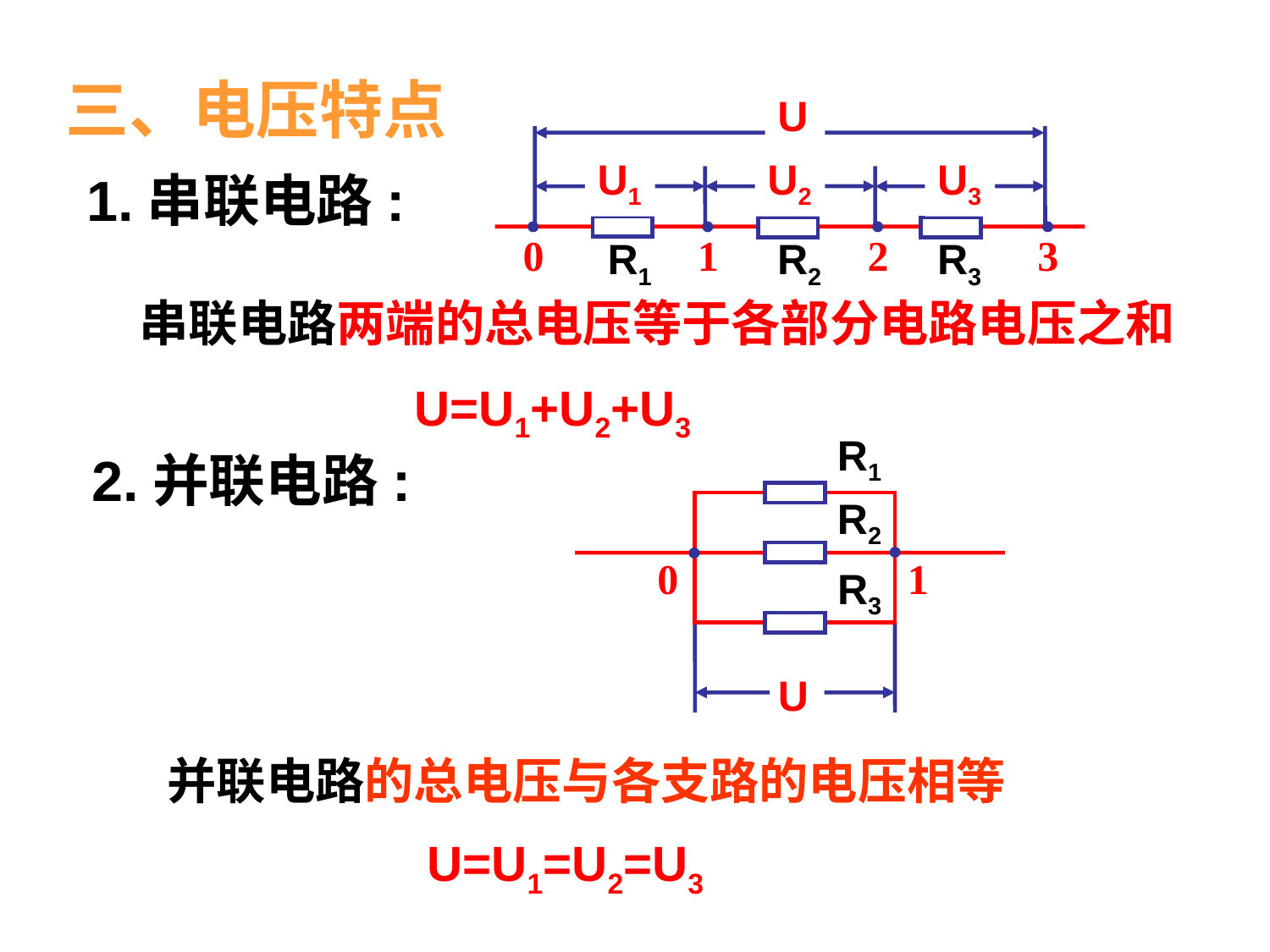

三、电压特点
U

U1

U3

U2

1.串联电路:

0

1

2

3
R1
R2
R3
串联电路两端的总电压等于各部分电路电压之和
U=U1+U2+U3
R1

R2
R3
0
1
2.并联电路:

U

并联电路的总电压与各支路的电压相等
U=U1=U2=U3